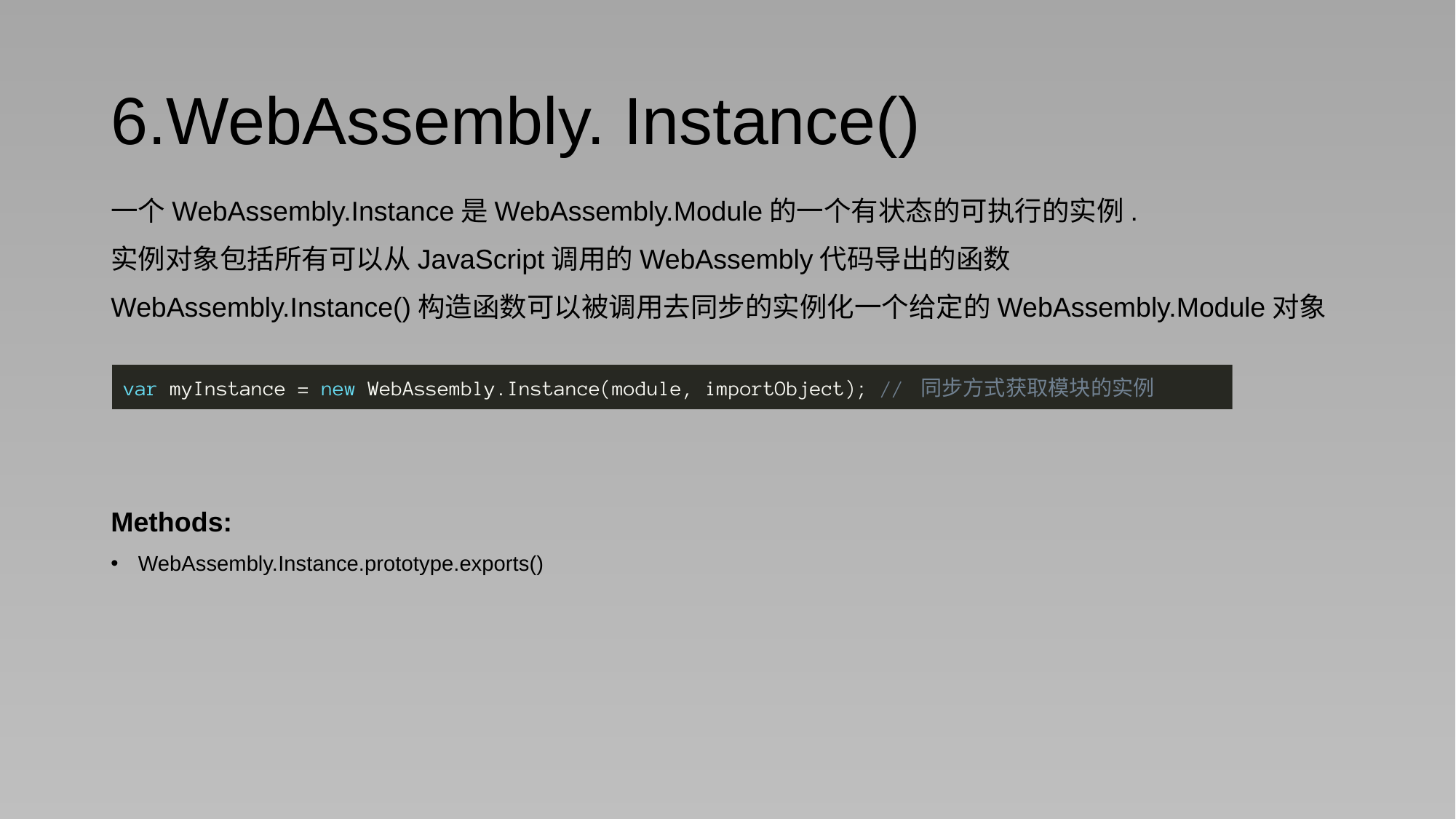

# 6.WebAssembly. Instance()
一个WebAssembly.Instance是WebAssembly.Module的一个有状态的可执行的实例.
实例对象包括所有可以从JavaScript调用的WebAssembly代码导出的函数
WebAssembly.Instance()构造函数可以被调用去同步的实例化一个给定的WebAssembly.Module对象
 var myInstance = new WebAssembly.Instance(module, importObject); // 同步方式获取模块的实例
Methods:
WebAssembly.Instance.prototype.exports()